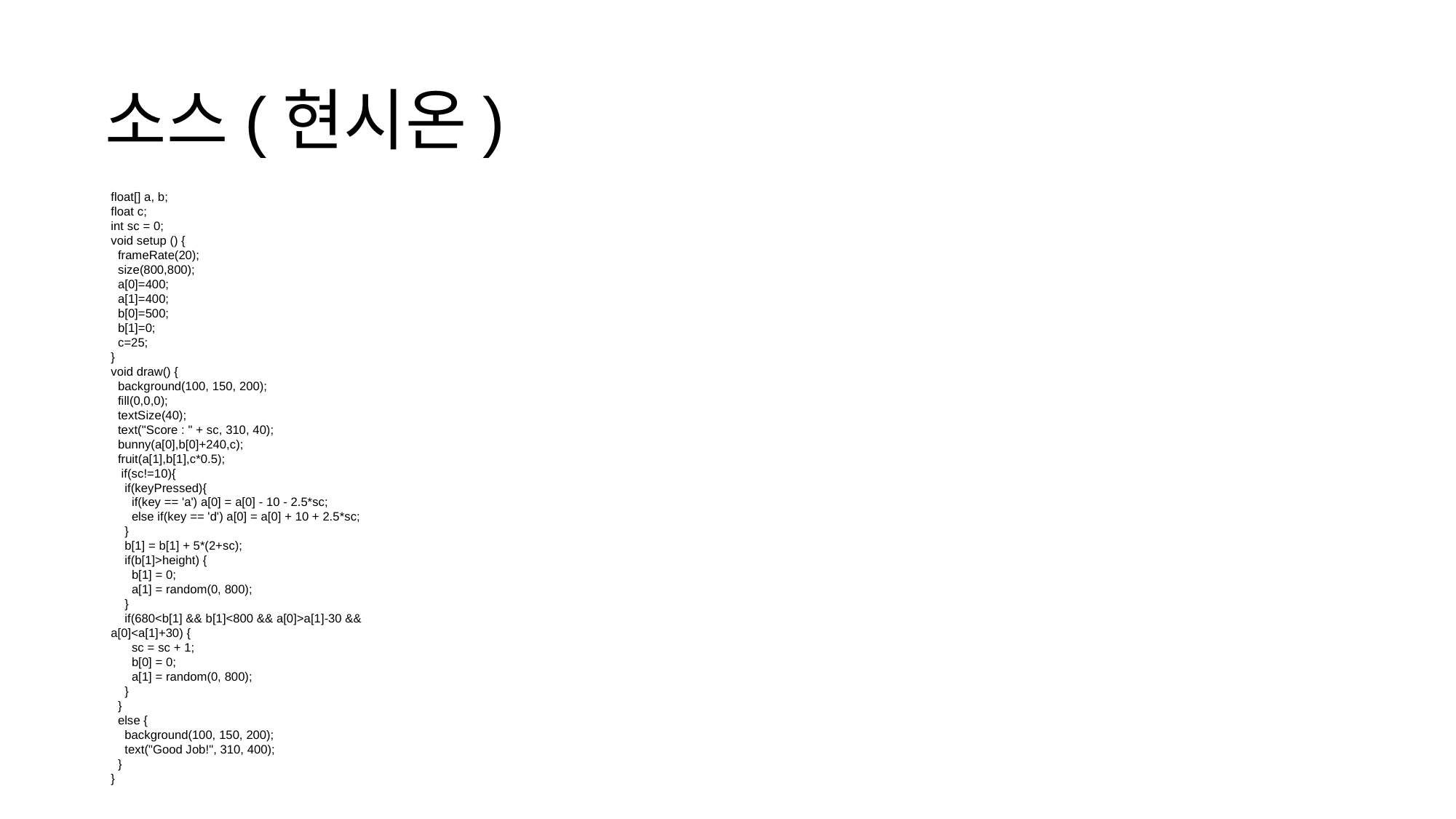

# 소스(현시온)
float[] a, b;
float c;
int sc = 0;
void setup () {
  frameRate(20);
  size(800,800);
  a[0]=400;
  a[1]=400;
  b[0]=500;
  b[1]=0;
  c=25;
}
void draw() {
  background(100, 150, 200);
  fill(0,0,0);
  textSize(40);
  text("Score : " + sc, 310, 40);
  bunny(a[0],b[0]+240,c);
  fruit(a[1],b[1],c*0.5);
   if(sc!=10){
    if(keyPressed){
      if(key == 'a') a[0] = a[0] - 10 - 2.5*sc;
      else if(key == 'd') a[0] = a[0] + 10 + 2.5*sc;
    }
    b[1] = b[1] + 5*(2+sc);
    if(b[1]>height) {
      b[1] = 0;
      a[1] = random(0, 800);
    }
    if(680<b[1] && b[1]<800 && a[0]>a[1]-30 && a[0]<a[1]+30) {
      sc = sc + 1;
      b[0] = 0;
      a[1] = random(0, 800);
    }
  }
  else {
    background(100, 150, 200);
    text("Good Job!", 310, 400);
  }
}